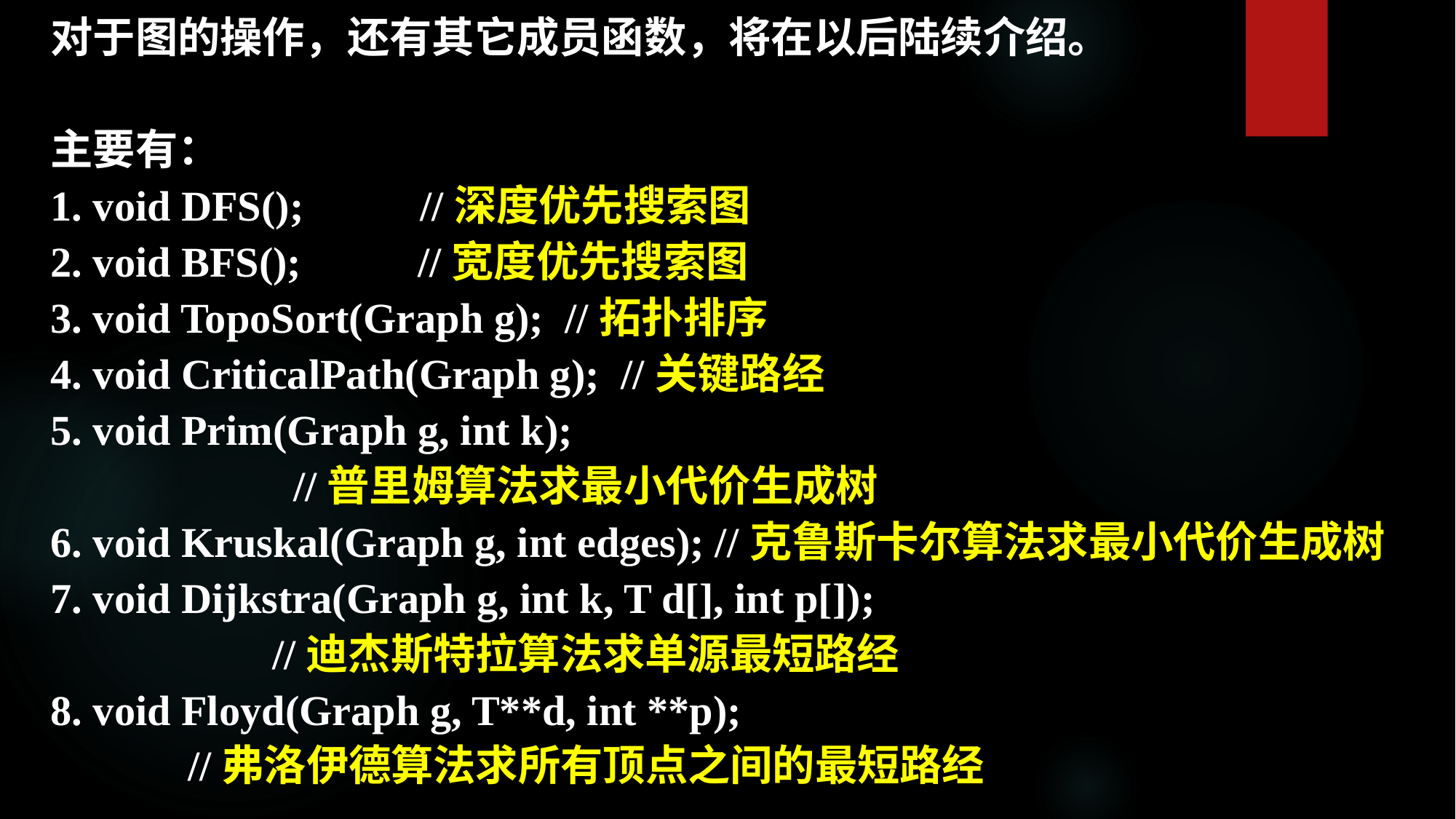

对于图的操作，还有其它成员函数，将在以后陆续介绍。

主要有：
1. void DFS();           //深度优先搜索图
2. void BFS();           //宽度优先搜索图
3. void TopoSort(Graph g);  //拓扑排序
4. void CriticalPath(Graph g);  //关键路经
5. void Prim(Graph g, int k);
                       //普里姆算法求最小代价生成树
6. void Kruskal(Graph g, int edges); //克鲁斯卡尔算法求最小代价生成树
7. void Dijkstra(Graph g, int k, T d[], int p[]);
                     //迪杰斯特拉算法求单源最短路经
8. void Floyd(Graph g, T**d, int **p);
             //弗洛伊德算法求所有顶点之间的最短路经